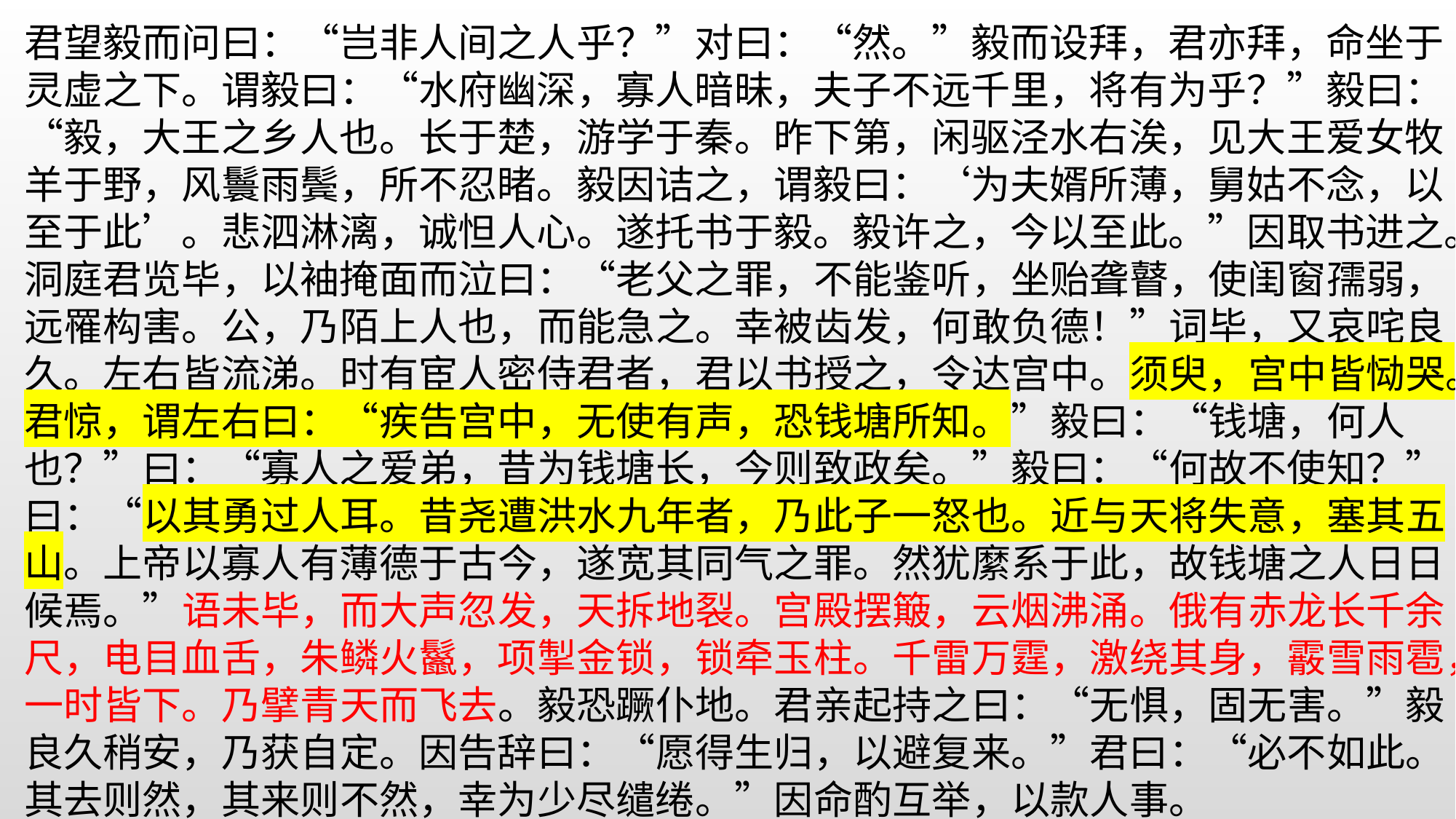

君望毅而问曰：“岂非人间之人乎？”对曰：“然。”毅而设拜，君亦拜，命坐于灵虚之下。谓毅曰：“水府幽深，寡人暗昧，夫子不远千里，将有为乎？”毅曰：“毅，大王之乡人也。长于楚，游学于秦。昨下第，闲驱泾水右涘，见大王爱女牧羊于野，风鬟雨鬓，所不忍睹。毅因诘之，谓毅曰：‘为夫婿所薄，舅姑不念，以至于此’。悲泗淋漓，诚怛人心。遂托书于毅。毅许之，今以至此。”因取书进之。洞庭君览毕，以袖掩面而泣曰：“老父之罪，不能鉴听，坐贻聋瞽，使闺窗孺弱，远罹构害。公，乃陌上人也，而能急之。幸被齿发，何敢负德！”词毕，又哀咤良久。左右皆流涕。时有宦人密侍君者，君以书授之，令达宫中。须臾，宫中皆恸哭。君惊，谓左右曰：“疾告宫中，无使有声，恐钱塘所知。”毅曰：“钱塘，何人也？”曰：“寡人之爱弟，昔为钱塘长，今则致政矣。”毅曰：“何故不使知？”曰：“以其勇过人耳。昔尧遭洪水九年者，乃此子一怒也。近与天将失意，塞其五山。上帝以寡人有薄德于古今，遂宽其同气之罪。然犹縻系于此，故钱塘之人日日候焉。”语未毕，而大声忽发，天拆地裂。宫殿摆簸，云烟沸涌。俄有赤龙长千余尺，电目血舌，朱鳞火鬣，项掣金锁，锁牵玉柱。千雷万霆，激绕其身，霰雪雨雹，一时皆下。乃擘青天而飞去。毅恐蹶仆地。君亲起持之曰：“无惧，固无害。”毅良久稍安，乃获自定。因告辞曰：“愿得生归，以避复来。”君曰：“必不如此。其去则然，其来则不然，幸为少尽缱绻。”因命酌互举，以款人事。